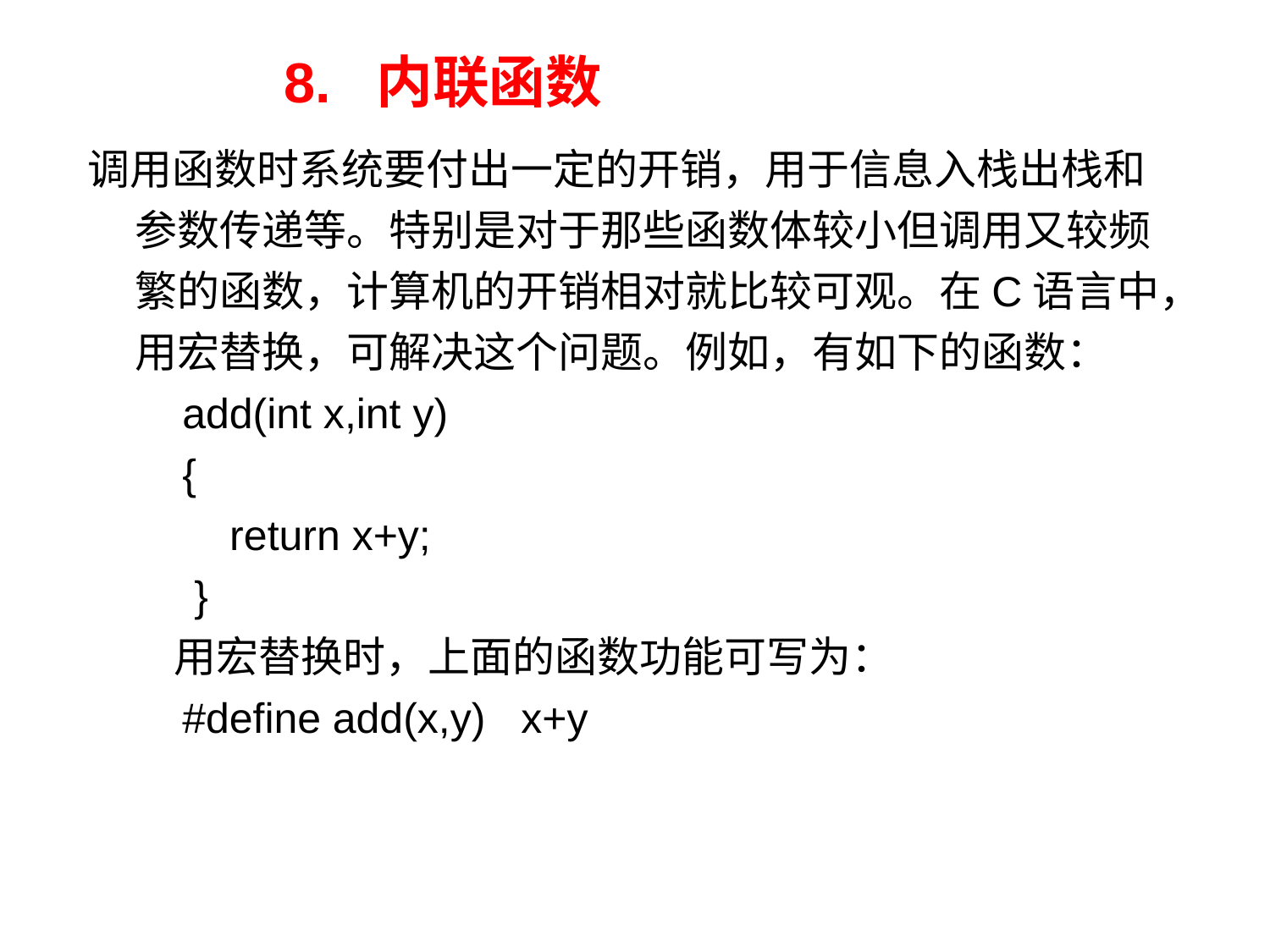

8.  内联函数
调用函数时系统要付出一定的开销，用于信息入栈出栈和参数传递等。特别是对于那些函数体较小但调用又较频繁的函数，计算机的开销相对就比较可观。在C语言中，用宏替换，可解决这个问题。例如，有如下的函数：
        add(int x,int y)
        {
            return x+y;
         }
        用宏替换时，上面的函数功能可写为：
        #define add(x,y)   x+y